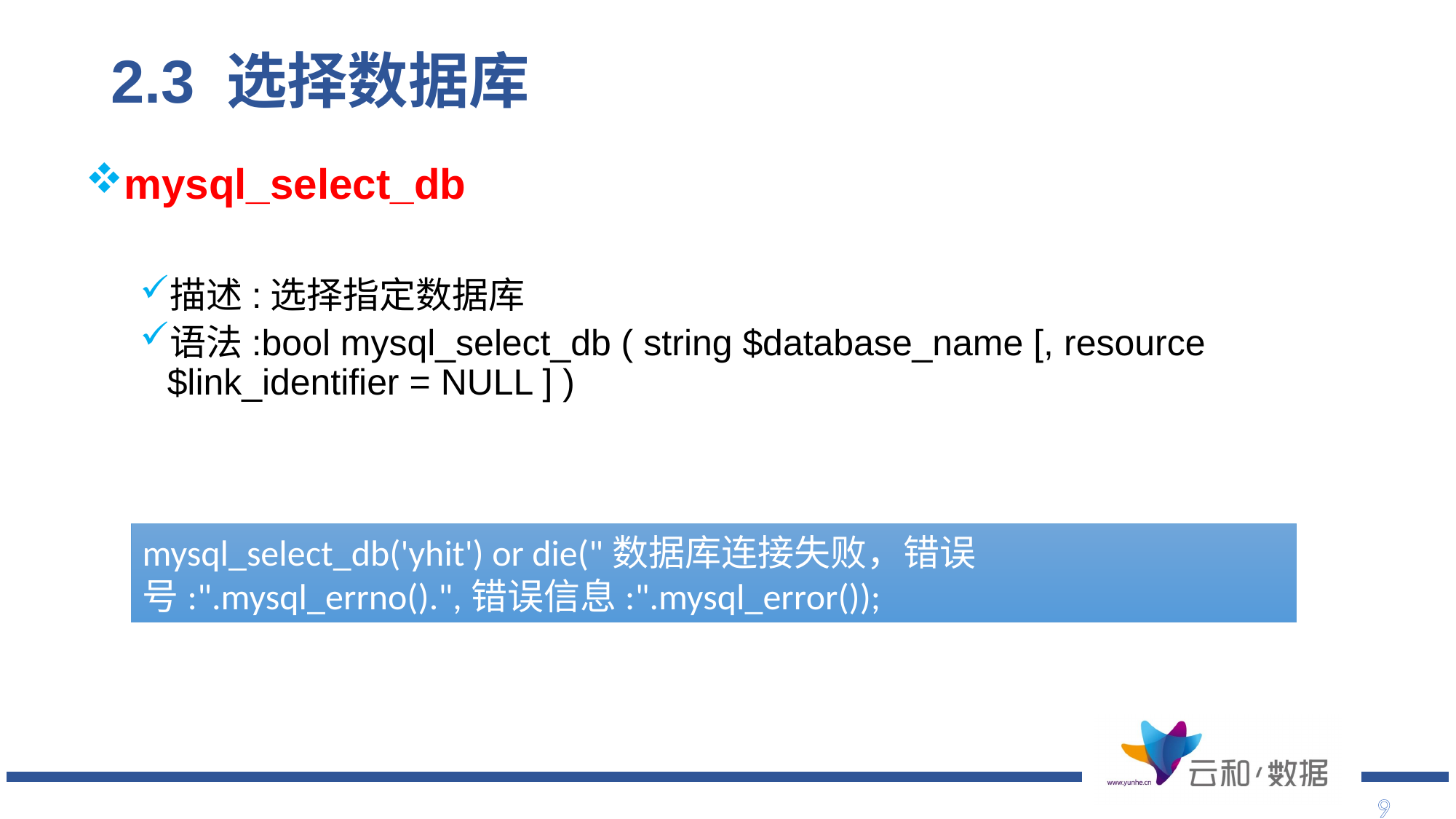

# 2.3 选择数据库
mysql_select_db

描述:选择指定数据库
语法:bool mysql_select_db ( string $database_name [, resource $link_identifier = NULL ] )
mysql_select_db('yhit') or die("数据库连接失败，错误号:".mysql_errno().",错误信息:".mysql_error());